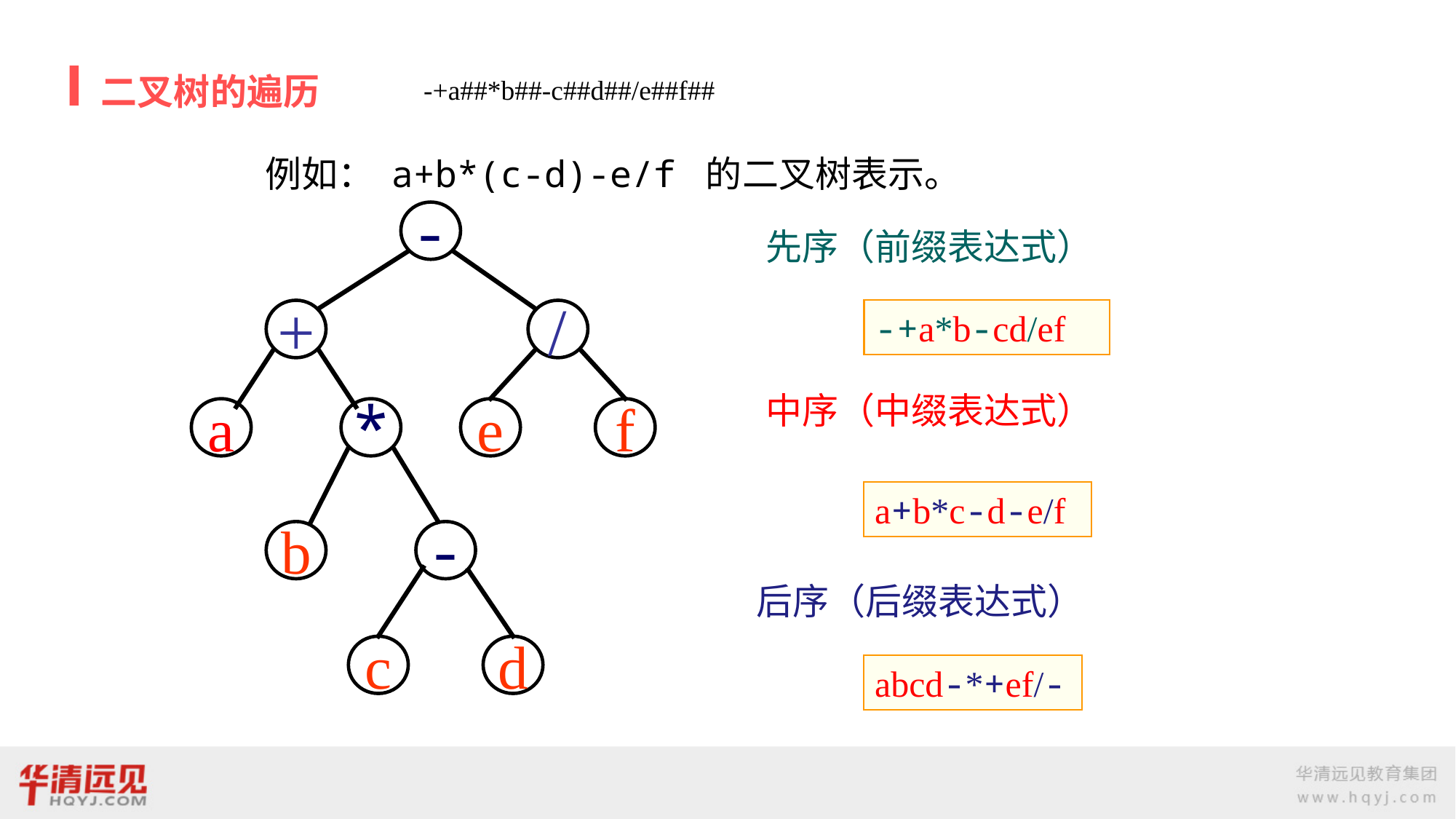

-+a##*b##-c##d##/e##f##
# 二叉树的遍历
例如： a+b*(c-d)-e/f 的二叉树表示。

-

+
/

a
*
e
f

b
-

c
d
先序（前缀表达式）
-+a*b-cd/ef
中序（中缀表达式）
a+b*c-d-e/f
后序（后缀表达式）
abcd-*+ef/-